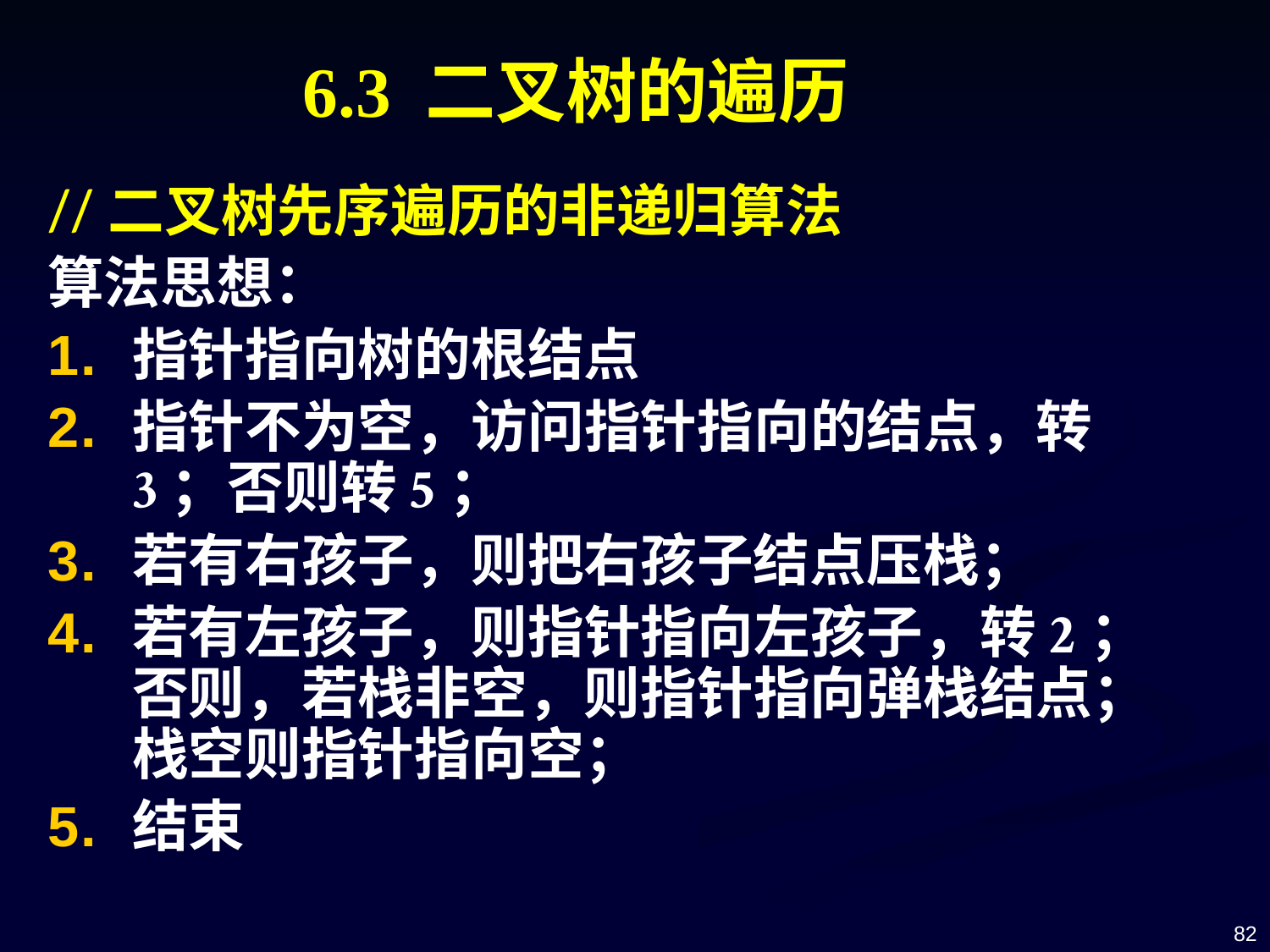

6.3 二叉树的遍历
//二叉树先序遍历的非递归算法
算法思想：
指针指向树的根结点
指针不为空，访问指针指向的结点，转3；否则转5；
若有右孩子，则把右孩子结点压栈；
若有左孩子，则指针指向左孩子，转2；否则，若栈非空，则指针指向弹栈结点；栈空则指针指向空；
结束
82